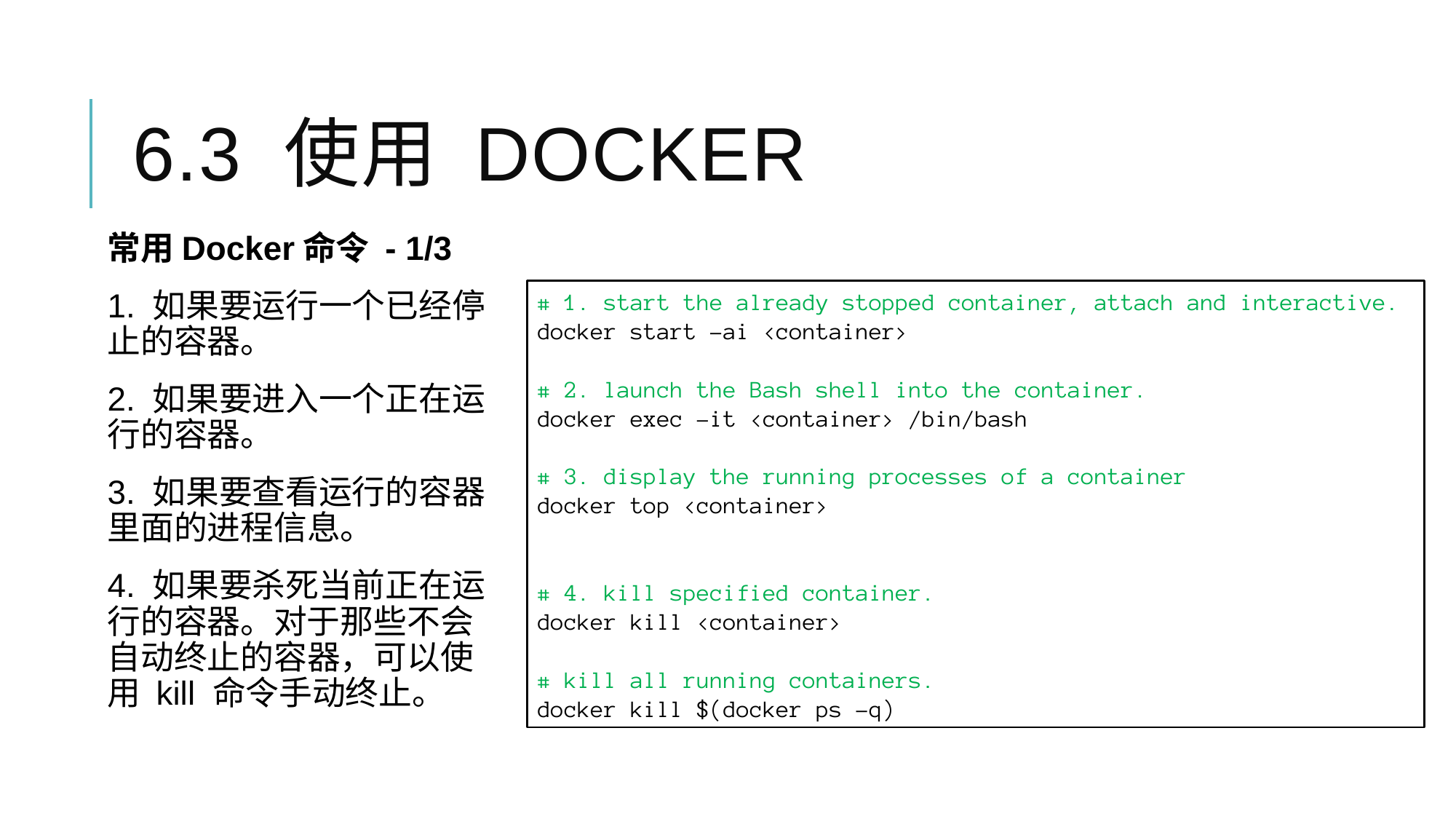

# 6.3 使用 Docker
常用Docker命令 - 1/3
1. 如果要运行一个已经停止的容器。
2. 如果要进入一个正在运行的容器。
3. 如果要查看运行的容器里面的进程信息。
4. 如果要杀死当前正在运行的容器。对于那些不会自动终止的容器，可以使用 kill 命令手动终止。

# 1. start the already stopped container, attach and interactive.
docker start -ai <container>

# 2. launch the Bash shell into the container.
docker exec -it <container> /bin/bash

# 3. display the running processes of a container
docker top <container>

# 4. kill specified container.
docker kill <container>

# kill all running containers.
docker kill $(docker ps -q)